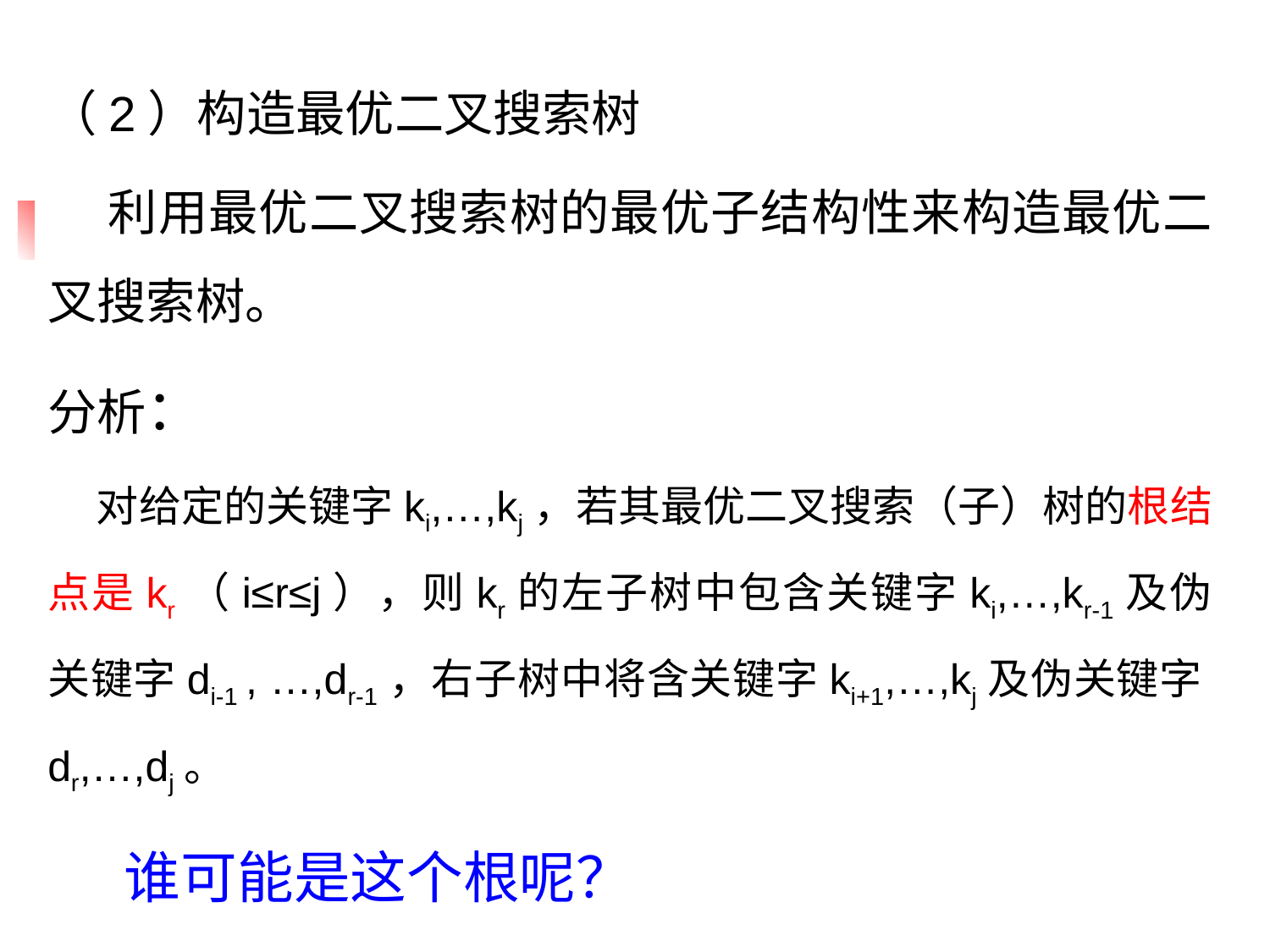

（2）构造最优二叉搜索树
    利用最优二叉搜索树的最优子结构性来构造最优二叉搜索树。
分析：
    对给定的关键字ki,…,kj，若其最优二叉搜索（子）树的根结点是kr（i≤r≤j），则kr的左子树中包含关键字ki,…,kr-1及伪关键字di-1 , …,dr-1，右子树中将含关键字ki+1,…,kj及伪关键字dr,…,dj。
       谁可能是这个根呢？